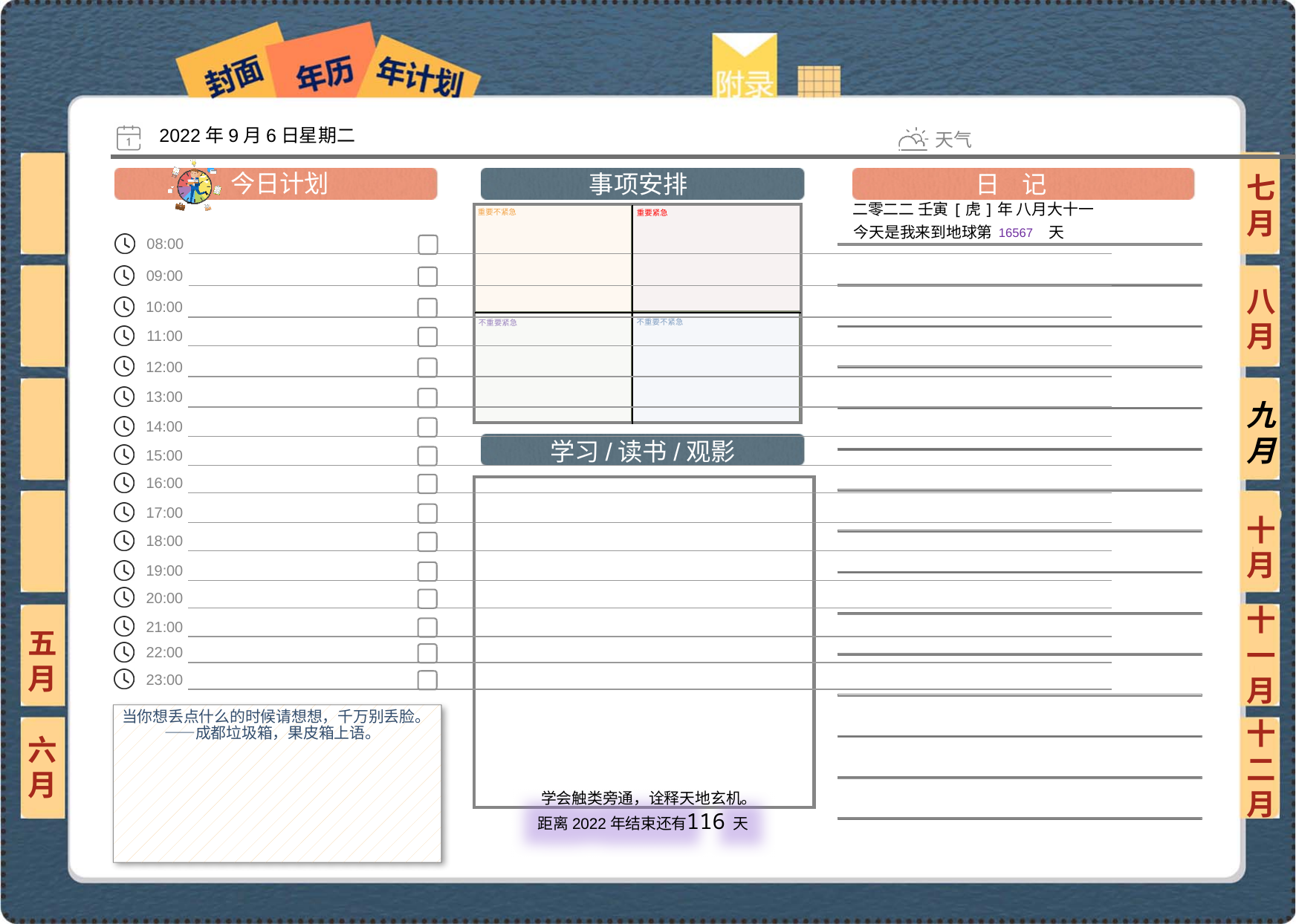

2022年9月6日星期二
七月
二零二二 壬寅[虎]年 八月大十一
16567
八月
九月
十月
十一月
五月
当你想丢点什么的时候请想想，千万别丢脸。——成都垃圾箱，果皮箱上语。

六月
十二月
116
 学会触类旁通，诠释天地玄机。